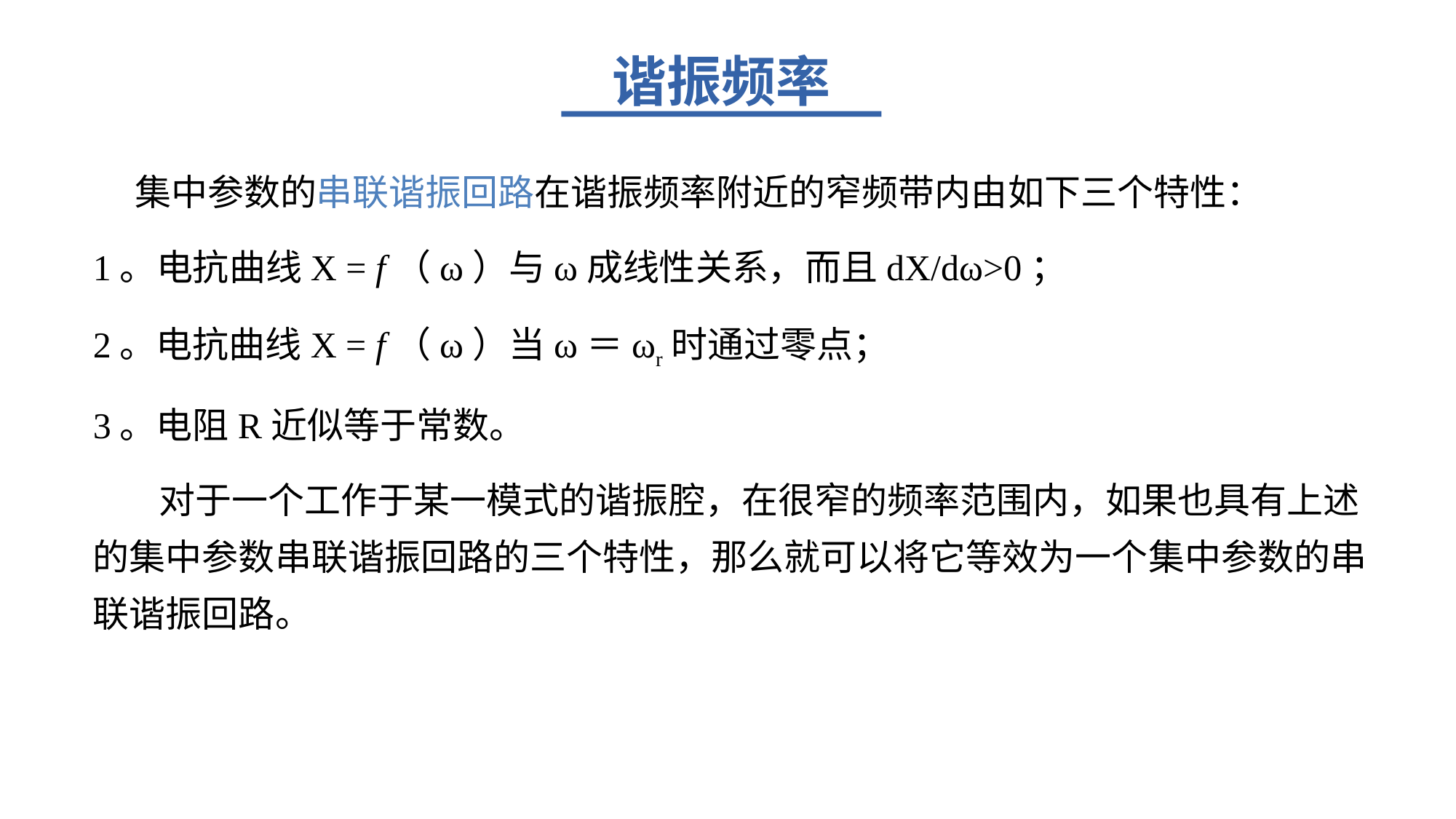

谐振频率

    集中参数的串联谐振回路在谐振频率附近的窄频带内由如下三个特性：
1。电抗曲线X = f（ω）与ω成线性关系，而且dX/dω>0；
2。电抗曲线X = f（ω）当ω＝ωr时通过零点；
3。电阻R近似等于常数。
       对于一个工作于某一模式的谐振腔，在很窄的频率范围内，如果也具有上述的集中参数串联谐振回路的三个特性，那么就可以将它等效为一个集中参数的串联谐振回路。